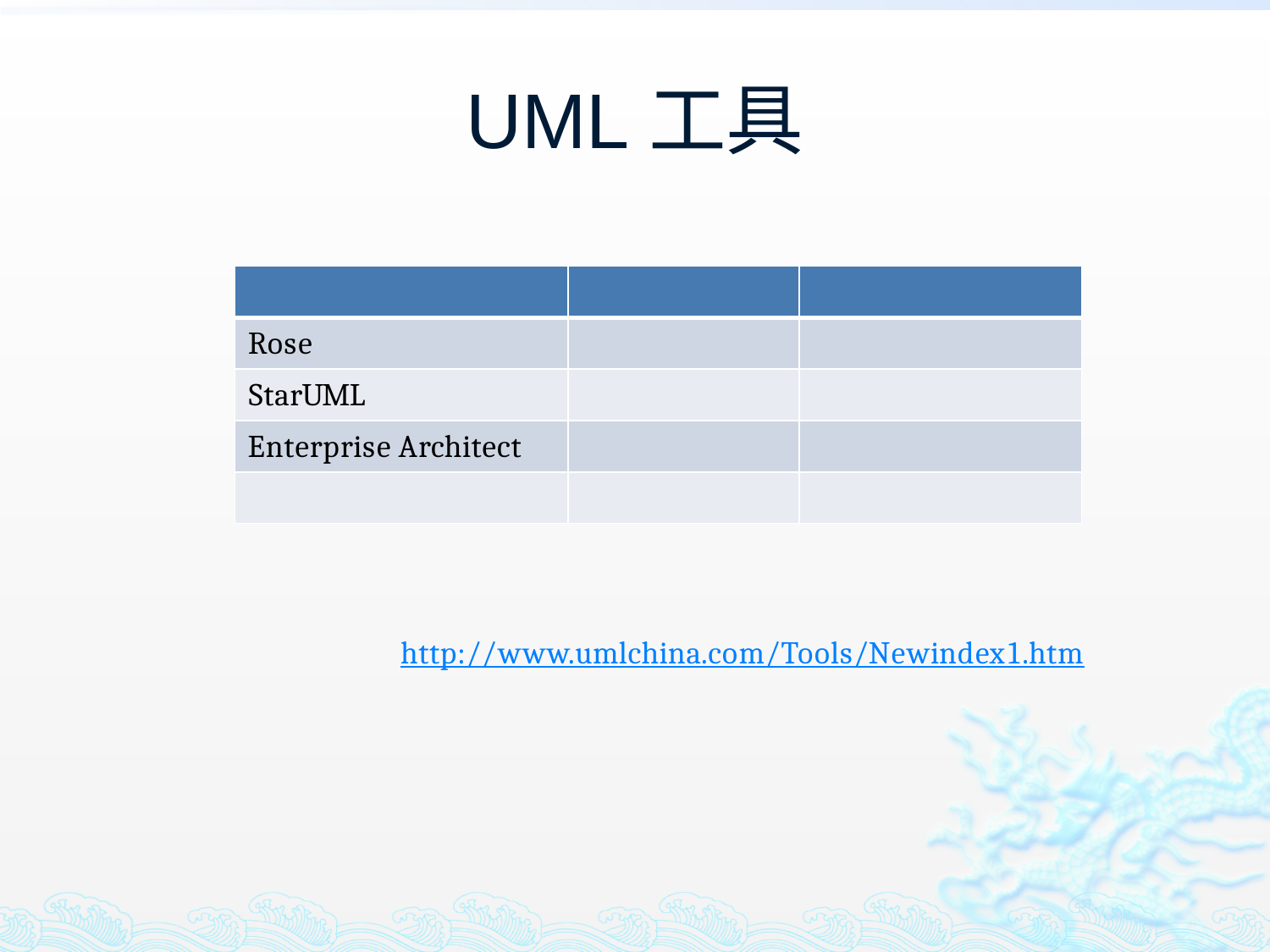

# UML工具
|  |  |  |
| --- | --- | --- |
| Rose |  |  |
| StarUML |  |  |
| Enterprise Architect |  |  |
|  |  |  |
http://www.umlchina.com/Tools/Newindex1.htm